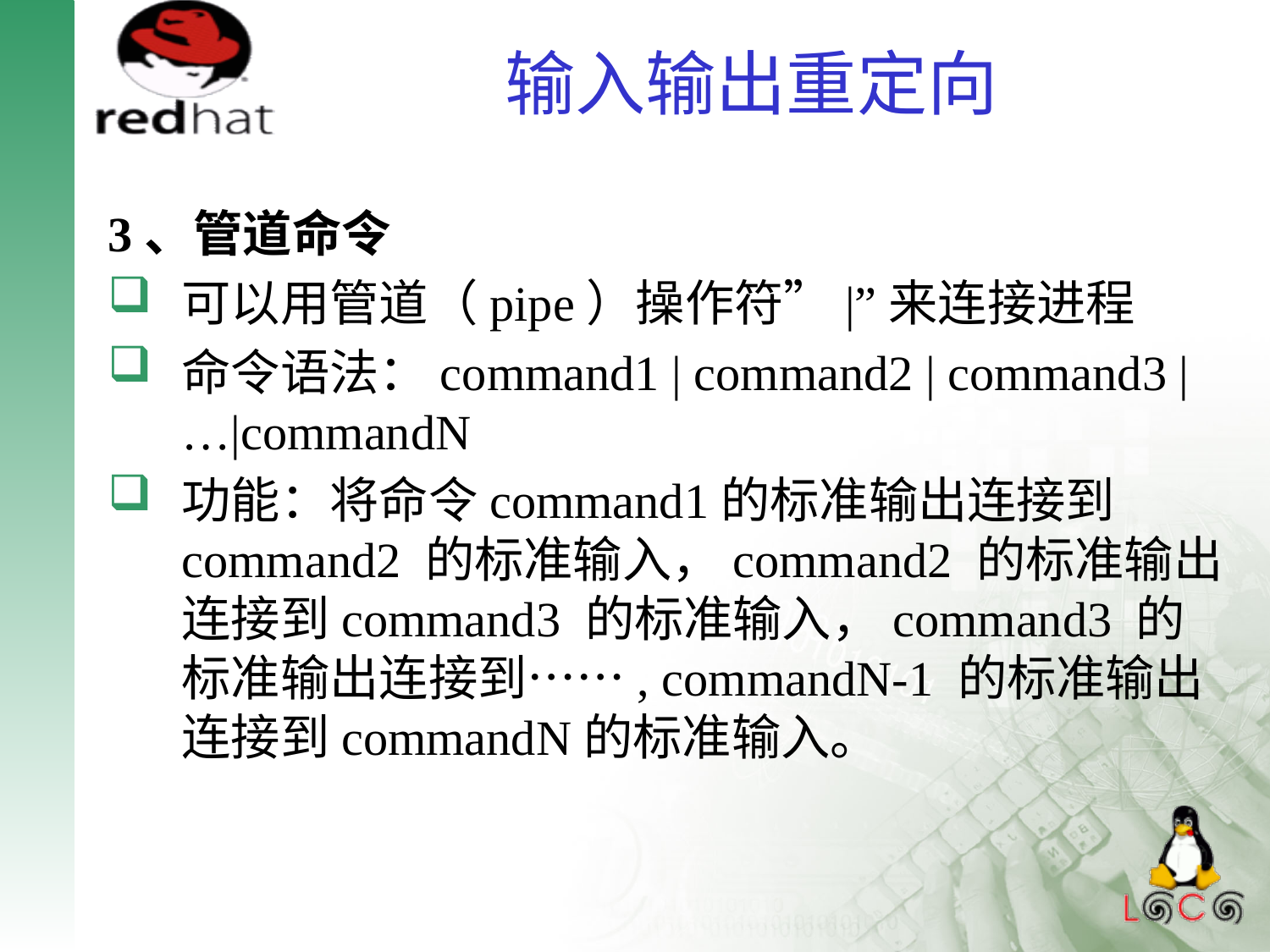

# 输入输出重定向
3、管道命令
可以用管道（pipe）操作符”|”来连接进程
命令语法：command1 | command2 | command3 |…|commandN
功能：将命令command1的标准输出连接到command2 的标准输入，command2 的标准输出连接到command3 的标准输入，command3 的标准输出连接到……, commandN-1 的标准输出连接到commandN的标准输入。